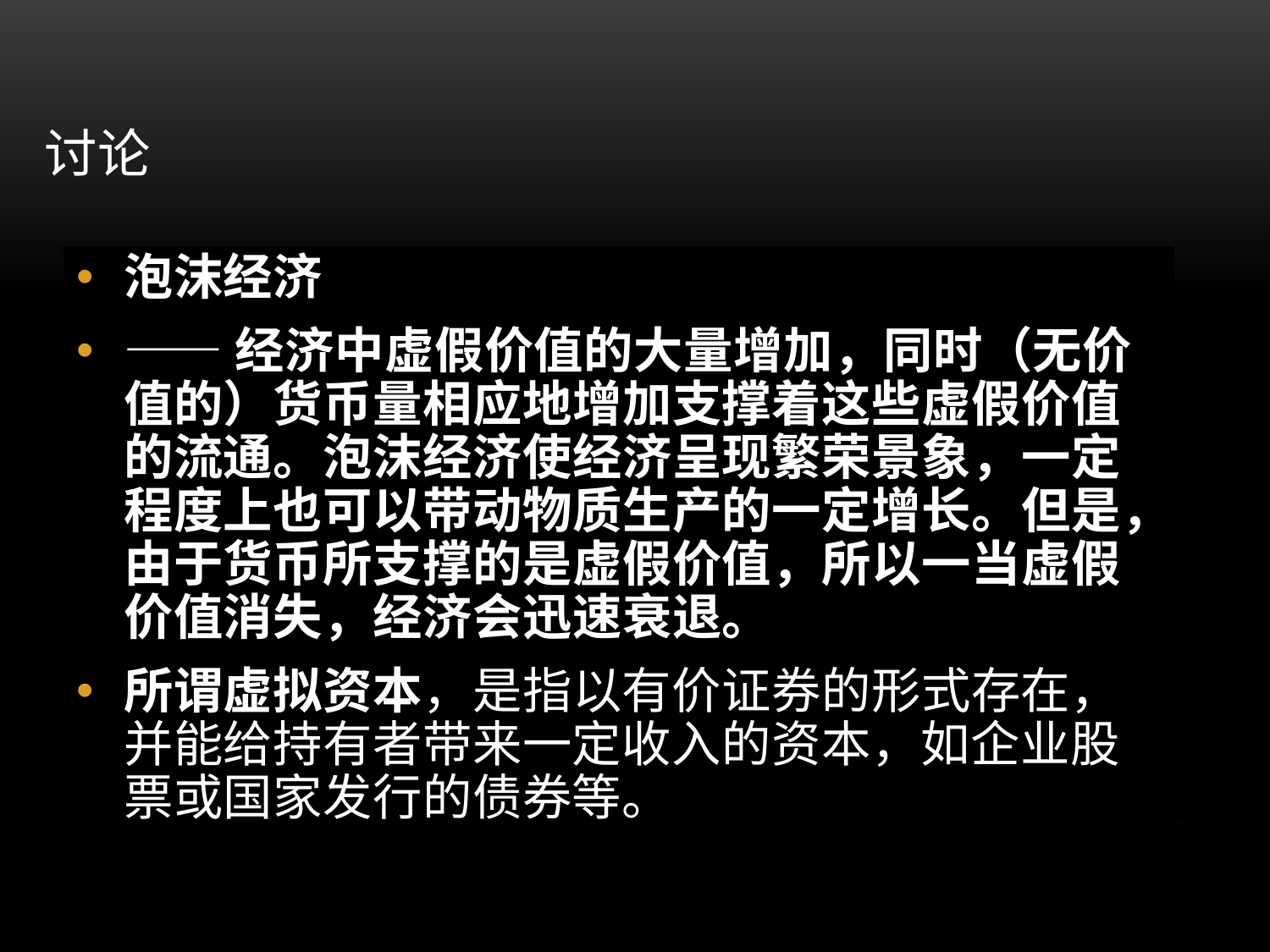

# 讨论
泡沫经济
——经济中虚假价值的大量增加，同时（无价值的）货币量相应地增加支撑着这些虚假价值的流通。泡沫经济使经济呈现繁荣景象，一定程度上也可以带动物质生产的一定增长。但是，由于货币所支撑的是虚假价值，所以一当虚假价值消失，经济会迅速衰退。
所谓虚拟资本，是指以有价证券的形式存在，并能给持有者带来一定收入的资本，如企业股票或国家发行的债券等。